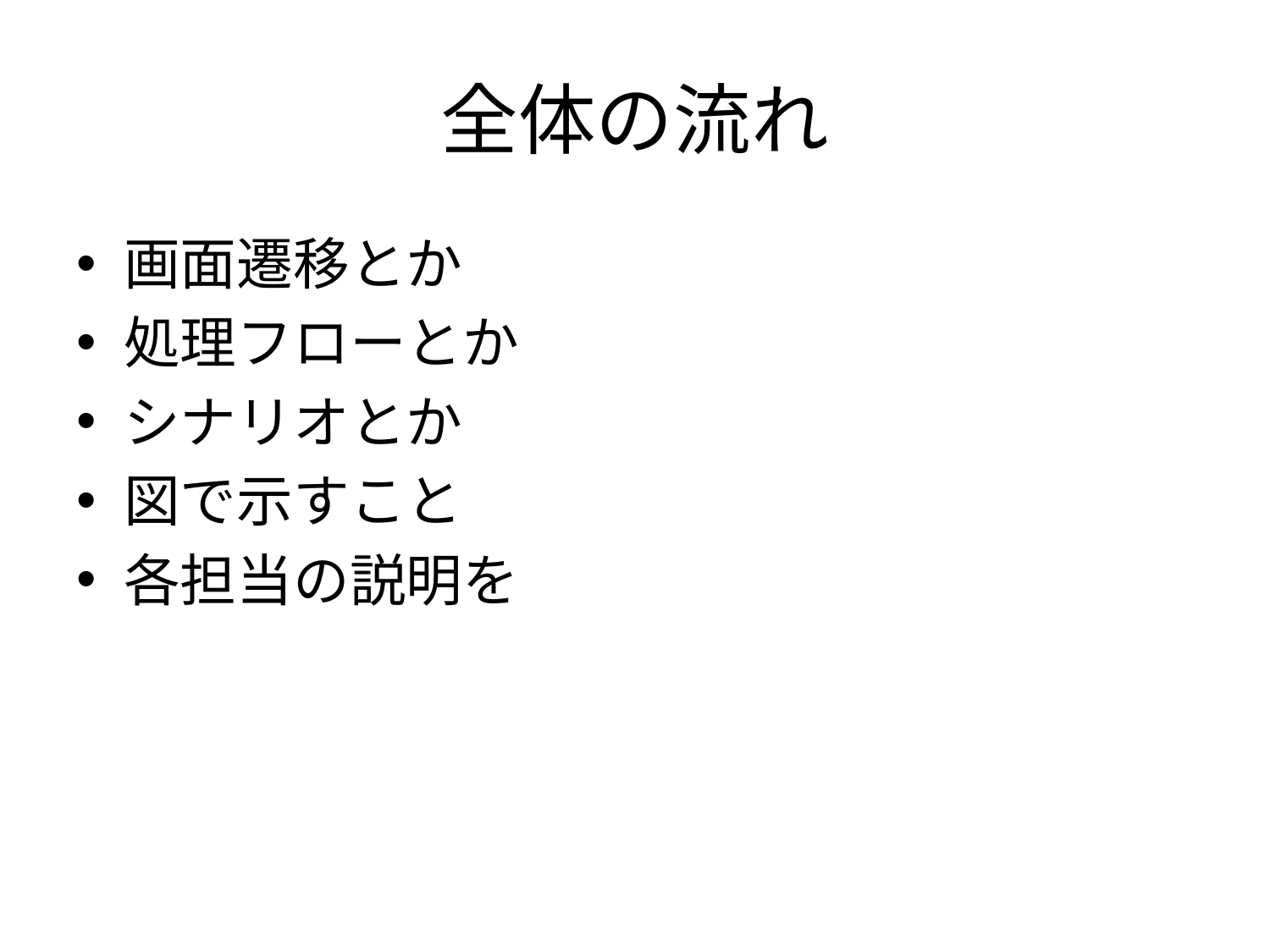

# 全体の流れ
画面遷移とか
処理フローとか
シナリオとか
図で示すこと
各担当の説明を